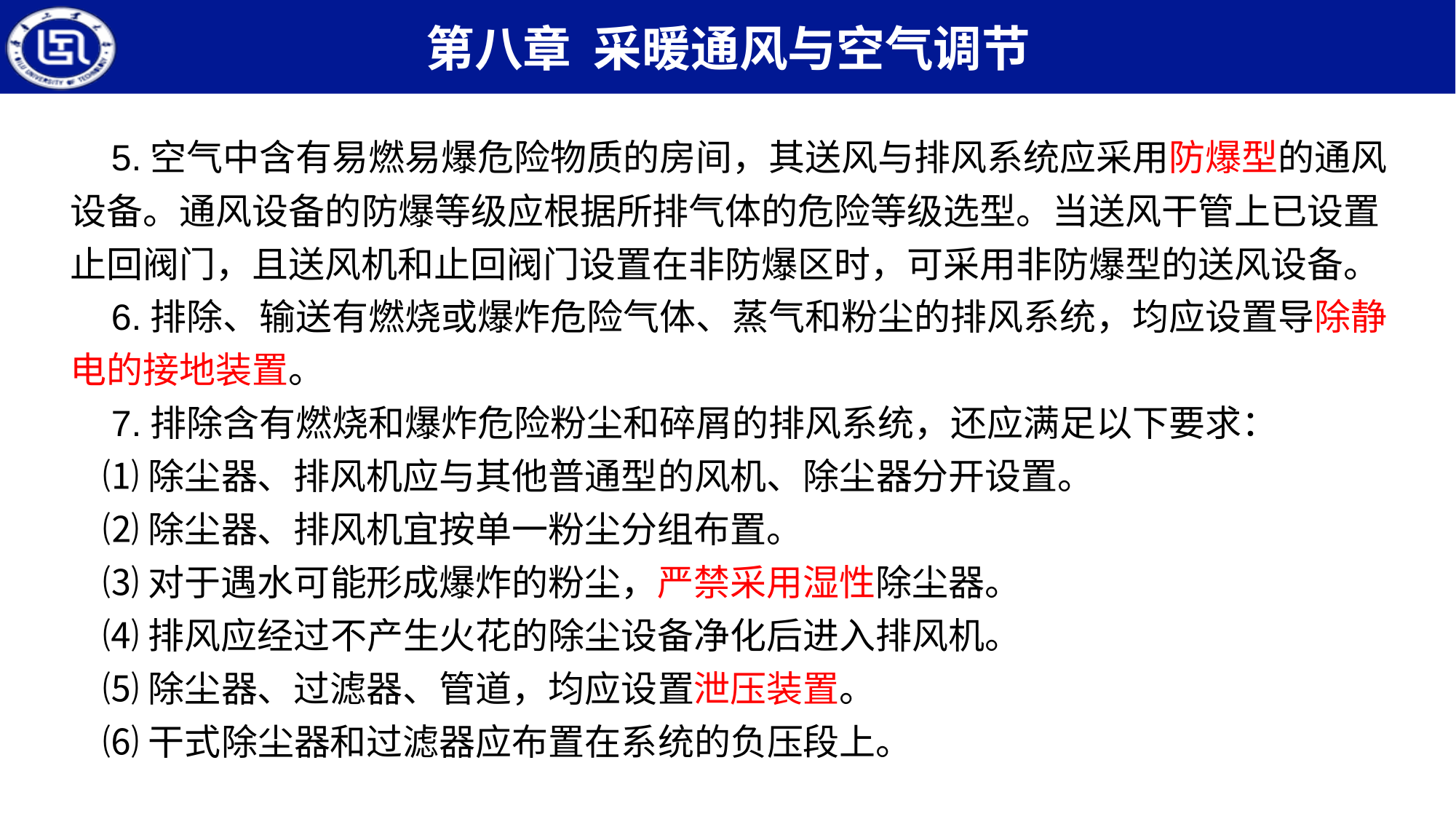

5.空气中含有易燃易爆危险物质的房间，其送风与排风系统应采用防爆型的通风设备。通风设备的防爆等级应根据所排气体的危险等级选型。当送风干管上已设置止回阀门，且送风机和止回阀门设置在非防爆区时，可采用非防爆型的送风设备。
    6.排除、输送有燃烧或爆炸危险气体、蒸气和粉尘的排风系统，均应设置导除静电的接地装置。
    7.排除含有燃烧和爆炸危险粉尘和碎屑的排风系统，还应满足以下要求：
    ⑴除尘器、排风机应与其他普通型的风机、除尘器分开设置。
    ⑵除尘器、排风机宜按单一粉尘分组布置。
    ⑶对于遇水可能形成爆炸的粉尘，严禁采用湿性除尘器。
    ⑷排风应经过不产生火花的除尘设备净化后进入排风机。
    ⑸除尘器、过滤器、管道，均应设置泄压装置。
    ⑹干式除尘器和过滤器应布置在系统的负压段上。